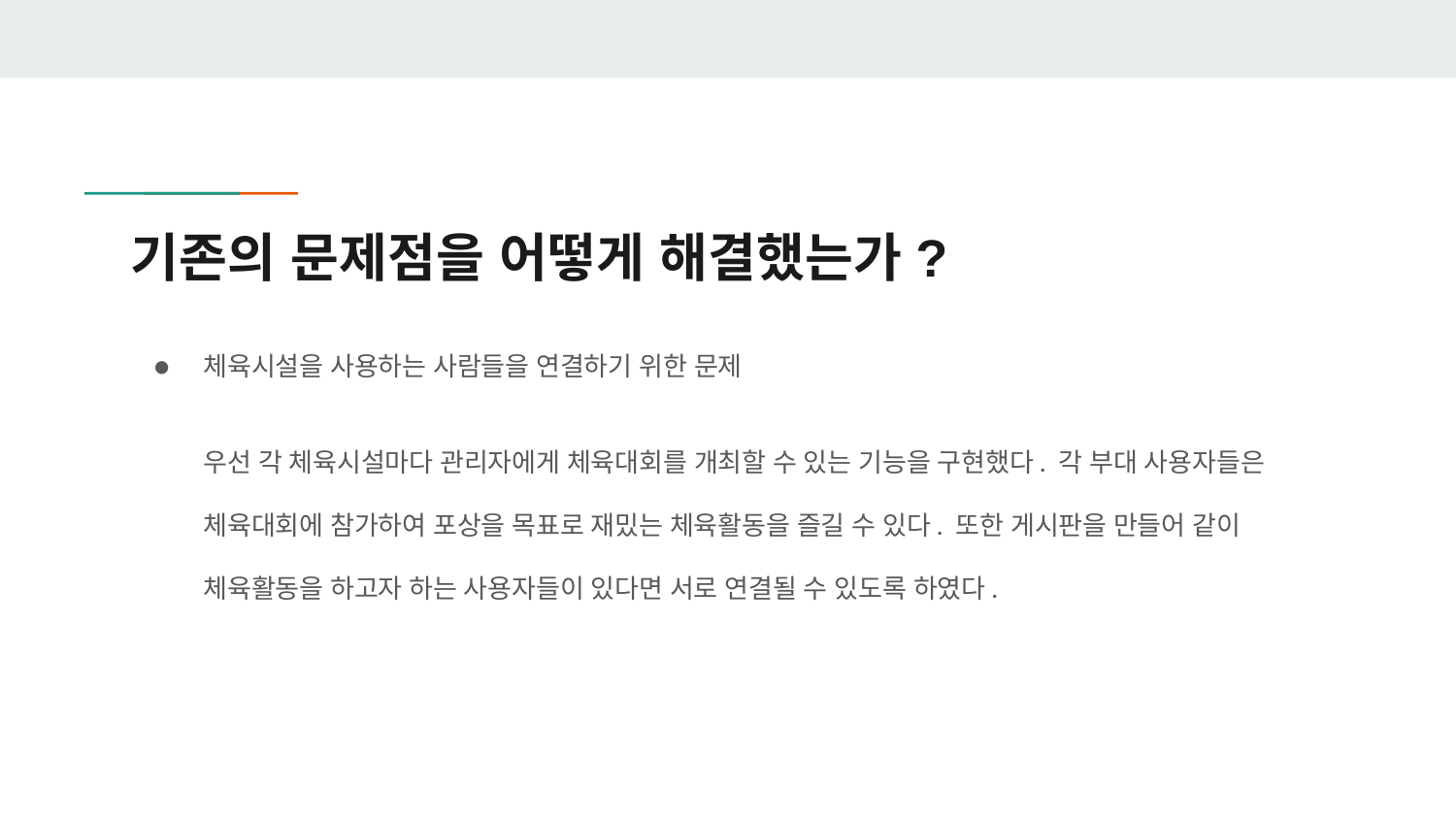

# 기존의 문제점을 어떻게 해결했는가?

체육시설을 사용하는 사람들을 연결하기 위한 문제
우선 각 체육시설마다 관리자에게 체육대회를 개최할 수 있는 기능을 구현했다. 각 부대 사용자들은 체육대회에 참가하여 포상을 목표로 재밌는 체육활동을 즐길 수 있다. 또한 게시판을 만들어 같이 체육활동을 하고자 하는 사용자들이 있다면 서로 연결될 수 있도록 하였다.